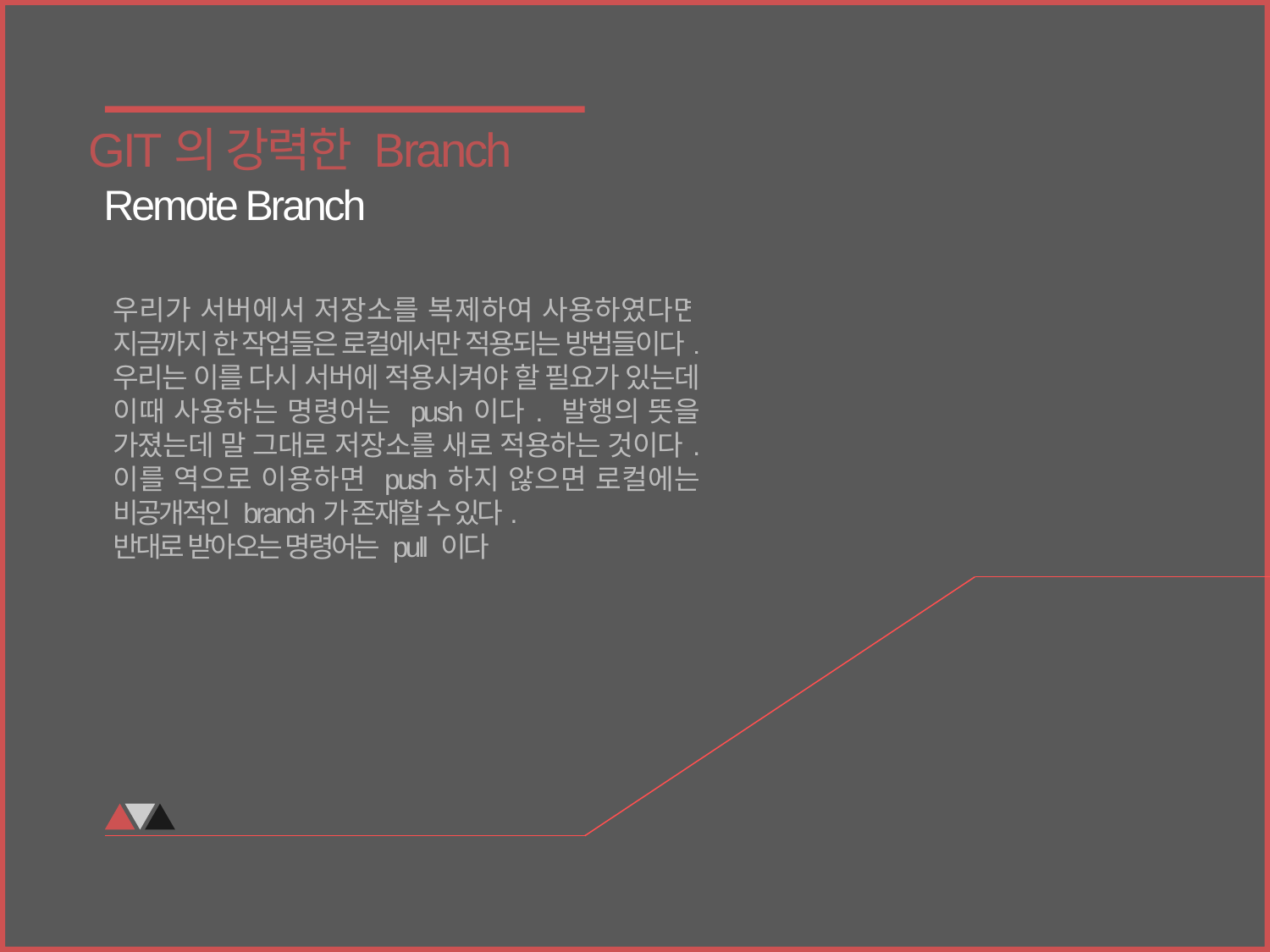

GIT의 강력한 Branch
Remote Branch
우리가 서버에서 저장소를 복제하여 사용하였다면 지금까지 한 작업들은 로컬에서만 적용되는 방법들이다. 우리는 이를 다시 서버에 적용시켜야 할 필요가 있는데 이때 사용하는 명령어는 push이다. 발행의 뜻을 가졌는데 말 그대로 저장소를 새로 적용하는 것이다. 이를 역으로 이용하면 push하지 않으면 로컬에는 비공개적인 branch가 존재할 수 있다.
반대로 받아오는 명령어는 pull 이다